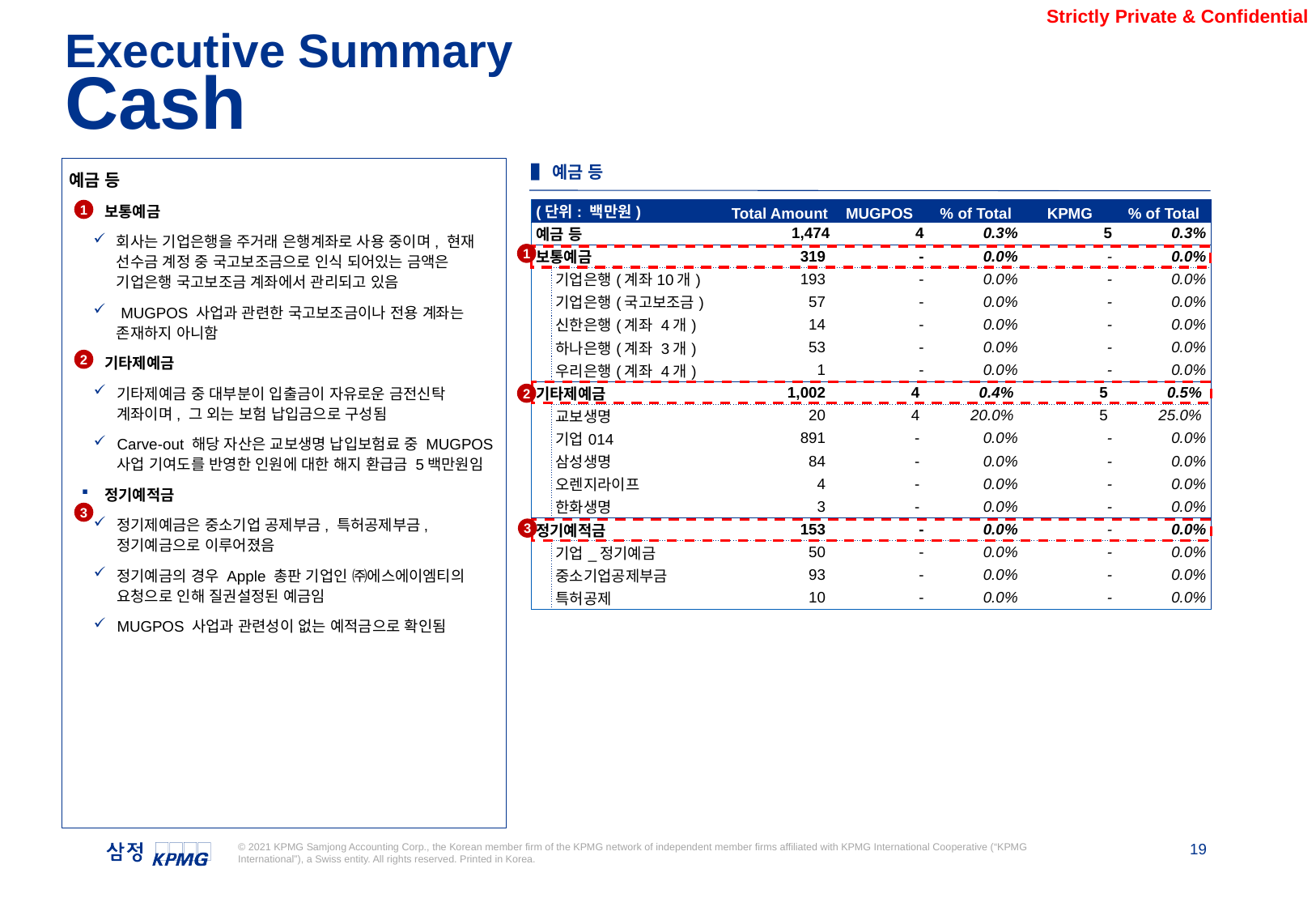

Executive Summary
Cash
▌예금 등

예금 등
보통예금
회사는 기업은행을 주거래 은행계좌로 사용 중이며, 현재 선수금 계정 중 국고보조금으로 인식 되어있는 금액은 기업은행 국고보조금 계좌에서 관리되고 있음
 MUGPOS 사업과 관련한 국고보조금이나 전용 계좌는 존재하지 아니함
기타제예금
기타제예금 중 대부분이 입출금이 자유로운 금전신탁 계좌이며, 그 외는 보험 납입금으로 구성됨
Carve-out 해당 자산은 교보생명 납입보험료 중 MUGPOS 사업 기여도를 반영한 인원에 대한 해지 환급금 5백만원임
정기예적금
정기제예금은 중소기업 공제부금, 특허공제부금, 정기예금으로 이루어졌음
정기예금의 경우 Apple 총판 기업인 ㈜에스에이엠티의 요청으로 인해 질권설정된 예금임
MUGPOS 사업과 관련성이 없는 예적금으로 확인됨
| (단위: 백만원) |  | Total Amount | MUGPOS | % of Total | KPMG | % of Total |
| --- | --- | --- | --- | --- | --- | --- |
| 예금 등 |  | 1,474 | 4 | 0.3% | 5 | 0.3% |
| 보통예금 |  | 319 | - | 0.0% | - | 0.0% |
|  | 기업은행(계좌10개) | 193 | - | 0.0% | - | 0.0% |
|  | 기업은행(국고보조금) | 57 | - | 0.0% | - | 0.0% |
|  | 신한은행(계좌 4개) | 14 | - | 0.0% | - | 0.0% |
|  | 하나은행(계좌 3개) | 53 | - | 0.0% | - | 0.0% |
|  | 우리은행(계좌 4개) | 1 | - | 0.0% | - | 0.0% |
| 기타제예금 |  | 1,002 | 4 | 0.4% | 5 | 0.5% |
|  | 교보생명 | 20 | 4 | 20.0% | 5 | 25.0% |
|  | 기업014 | 891 | - | 0.0% | - | 0.0% |
|  | 삼성생명 | 84 | - | 0.0% | - | 0.0% |
|  | 오렌지라이프 | 4 | - | 0.0% | - | 0.0% |
|  | 한화생명 | 3 | - | 0.0% | - | 0.0% |
| 정기예적금 |  | 153 | - | 0.0% | - | 0.0% |
|  | 기업\_정기예금 | 50 | - | 0.0% | - | 0.0% |
|  | 중소기업공제부금 | 93 | - | 0.0% | - | 0.0% |
|  | 특허공제 | 10 | - | 0.0% | - | 0.0% |
1
1

2

2
3
3